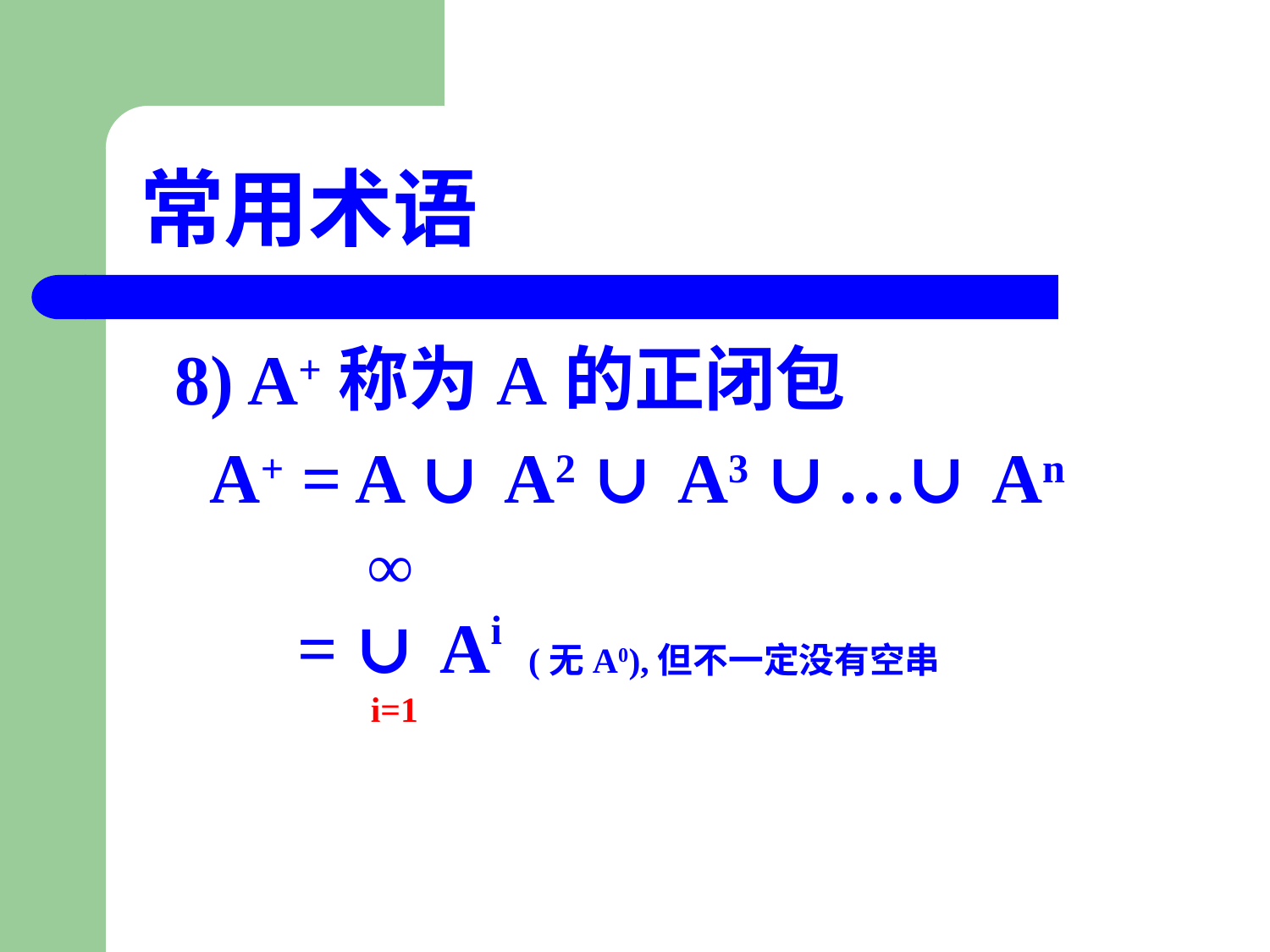

# 常用术语
  8) A+称为A的正闭包
    A+ = A ∪ A2 ∪ A3 ∪…∪ An
             ∞
         = ∪ Ai  (无A0),但不一定没有空串
                          i=1